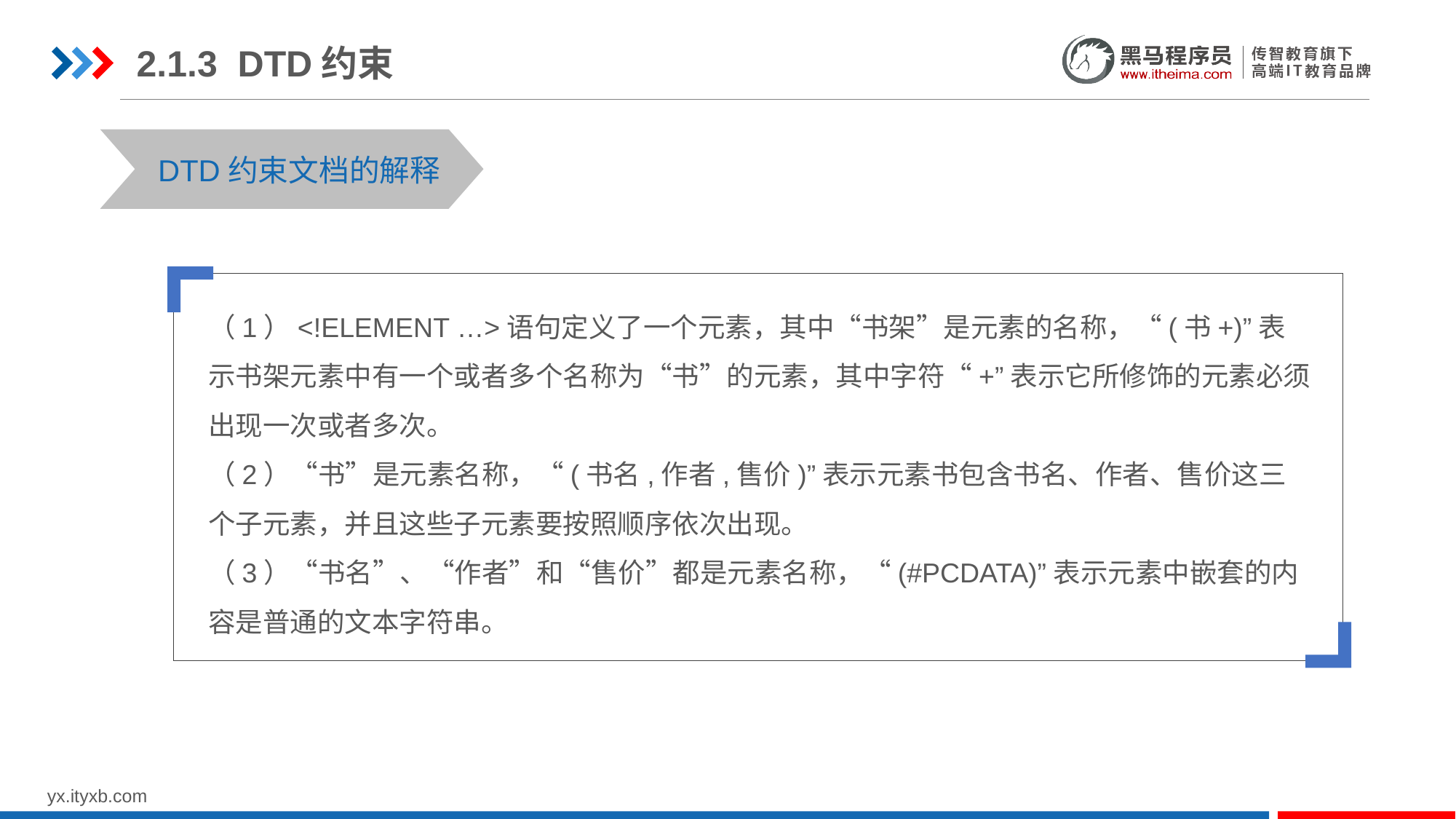

2.1.3  DTD约束

DTD约束文档的解释

（1）<!ELEMENT …>语句定义了一个元素，其中“书架”是元素的名称，“(书+)”表示书架元素中有一个或者多个名称为“书”的元素，其中字符“+”表示它所修饰的元素必须出现一次或者多次。
（2）“书”是元素名称，“(书名,作者,售价)”表示元素书包含书名、作者、售价这三个子元素，并且这些子元素要按照顺序依次出现。
（3）“书名”、“作者”和“售价”都是元素名称，“(#PCDATA)”表示元素中嵌套的内容是普通的文本字符串。